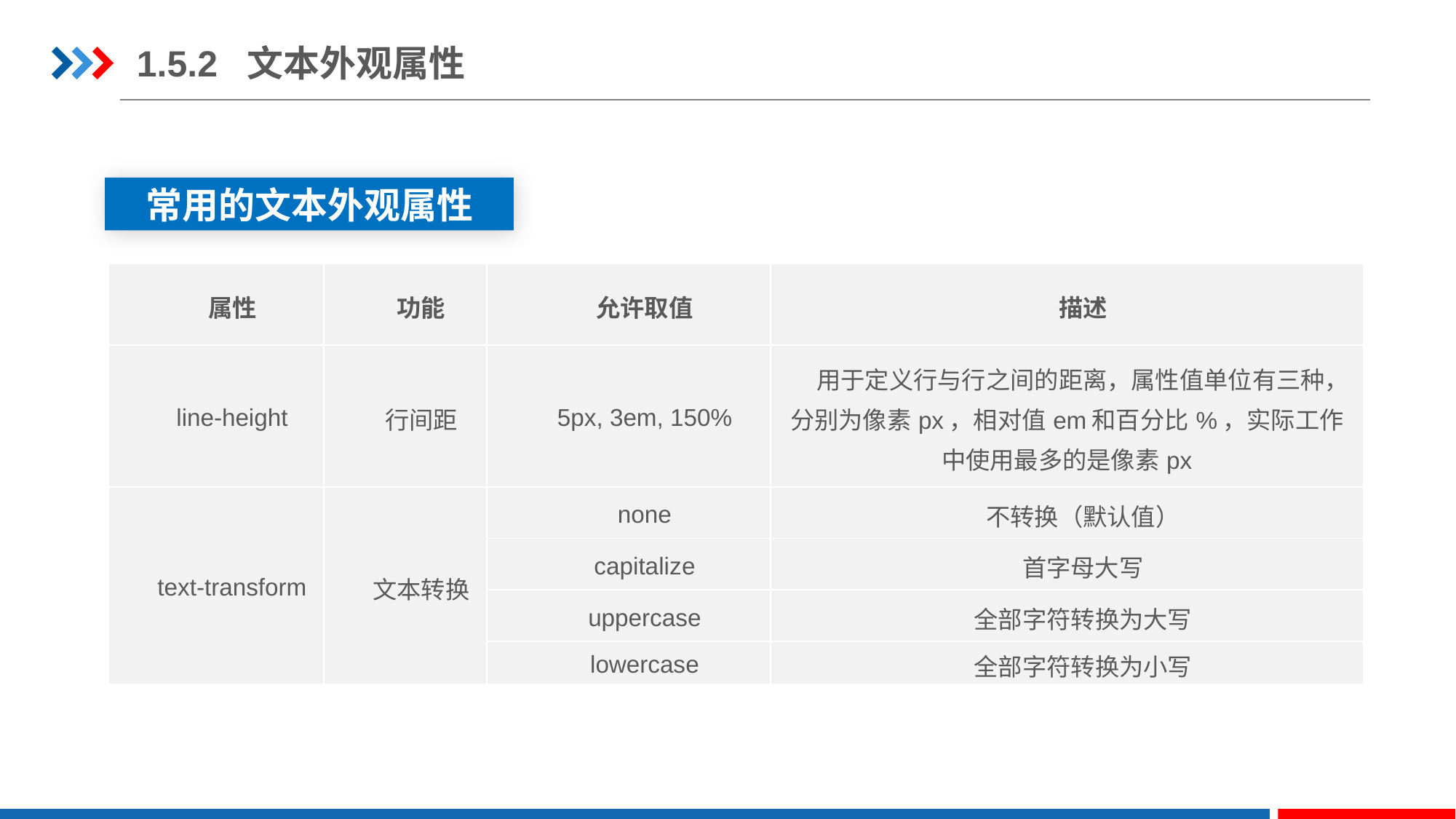

1.5.2  文本外观属性
常用的文本外观属性
| 属性 | 功能 | 允许取值 | 描述 |
| --- | --- | --- | --- |
| line-height | 行间距 | 5px, 3em, 150% | 用于定义行与行之间的距离，属性值单位有三种，分别为像素px，相对值em和百分比%，实际工作中使用最多的是像素px |
| text-transform | 文本转换 | none | 不转换（默认值） |
|  |  | capitalize | 首字母大写 |
|  |  | uppercase | 全部字符转换为大写 |
|  |  | lowercase | 全部字符转换为小写 |